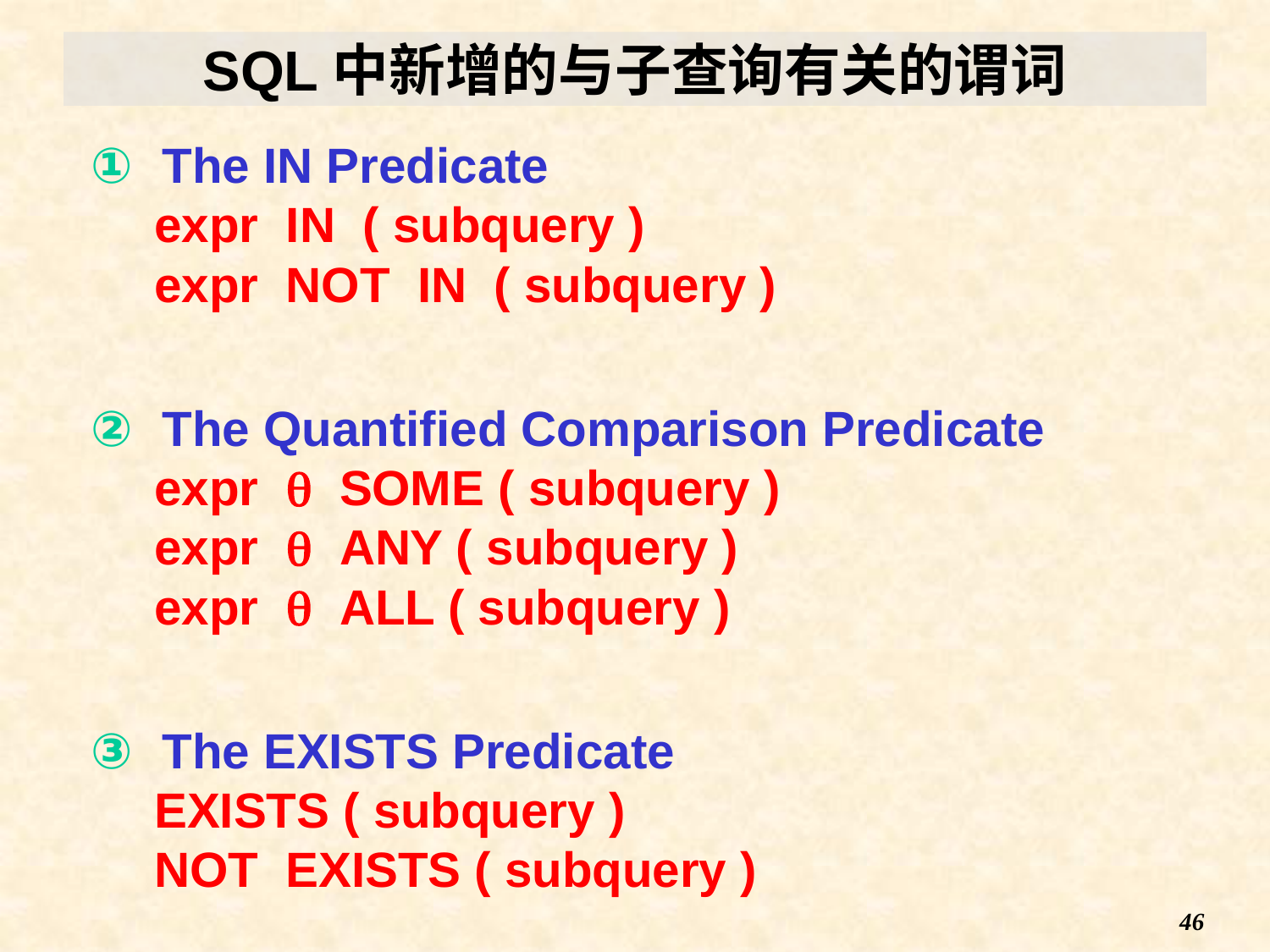

# SQL中新增的与子查询有关的谓词
The IN Predicate
expr  IN  ( subquery )
expr  NOT  IN  ( subquery )

The Quantified Comparison Predicate
expr  θ  SOME ( subquery )
expr  θ  ANY ( subquery )
expr  θ  ALL ( subquery )

The EXISTS Predicate
EXISTS ( subquery )
NOT  EXISTS ( subquery )

46